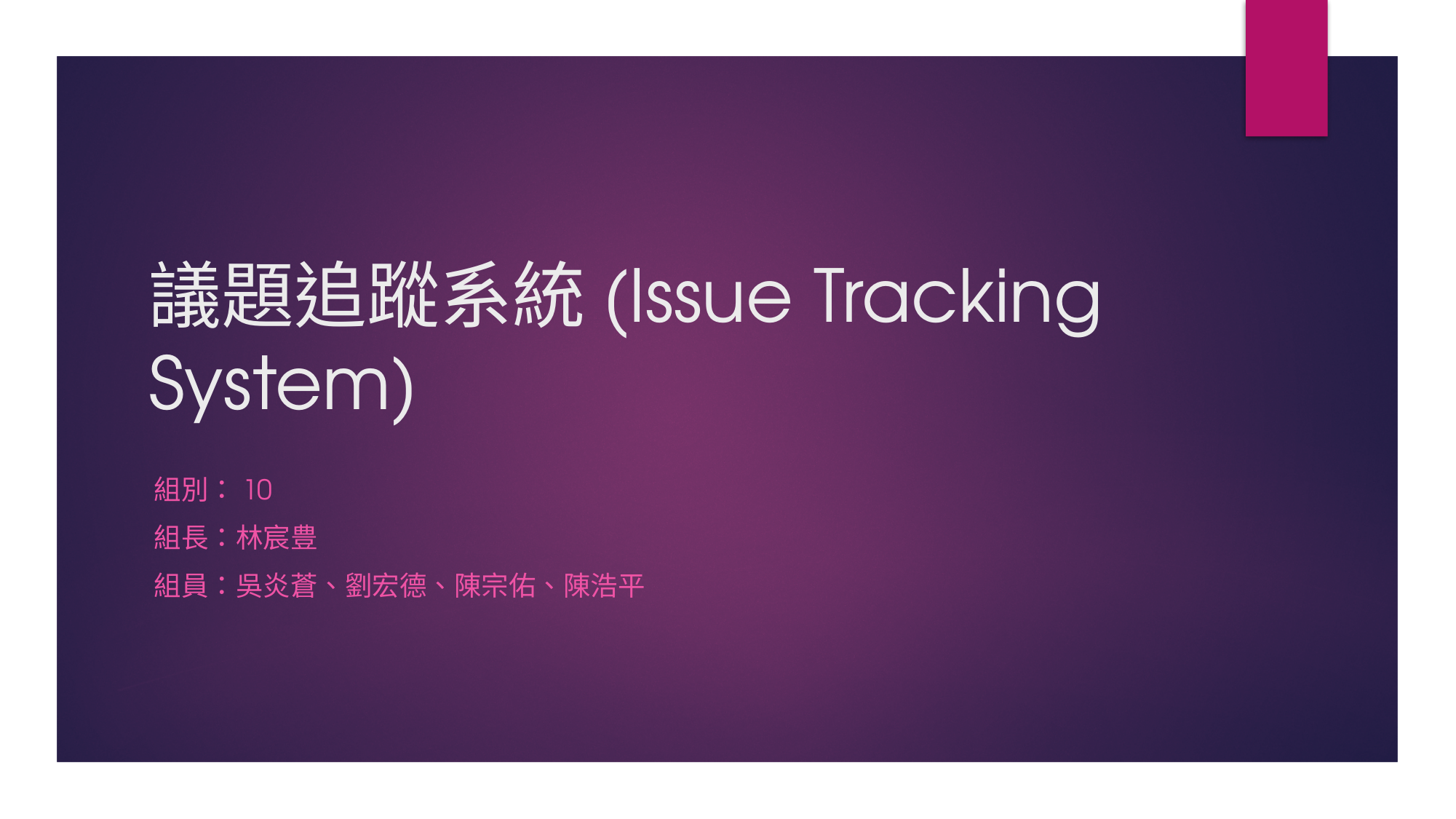

# 議題追蹤系統(Issue Tracking System)
組別：10
組長：林宸豊
組員：吳炎蒼、劉宏德、陳宗佑、陳浩平